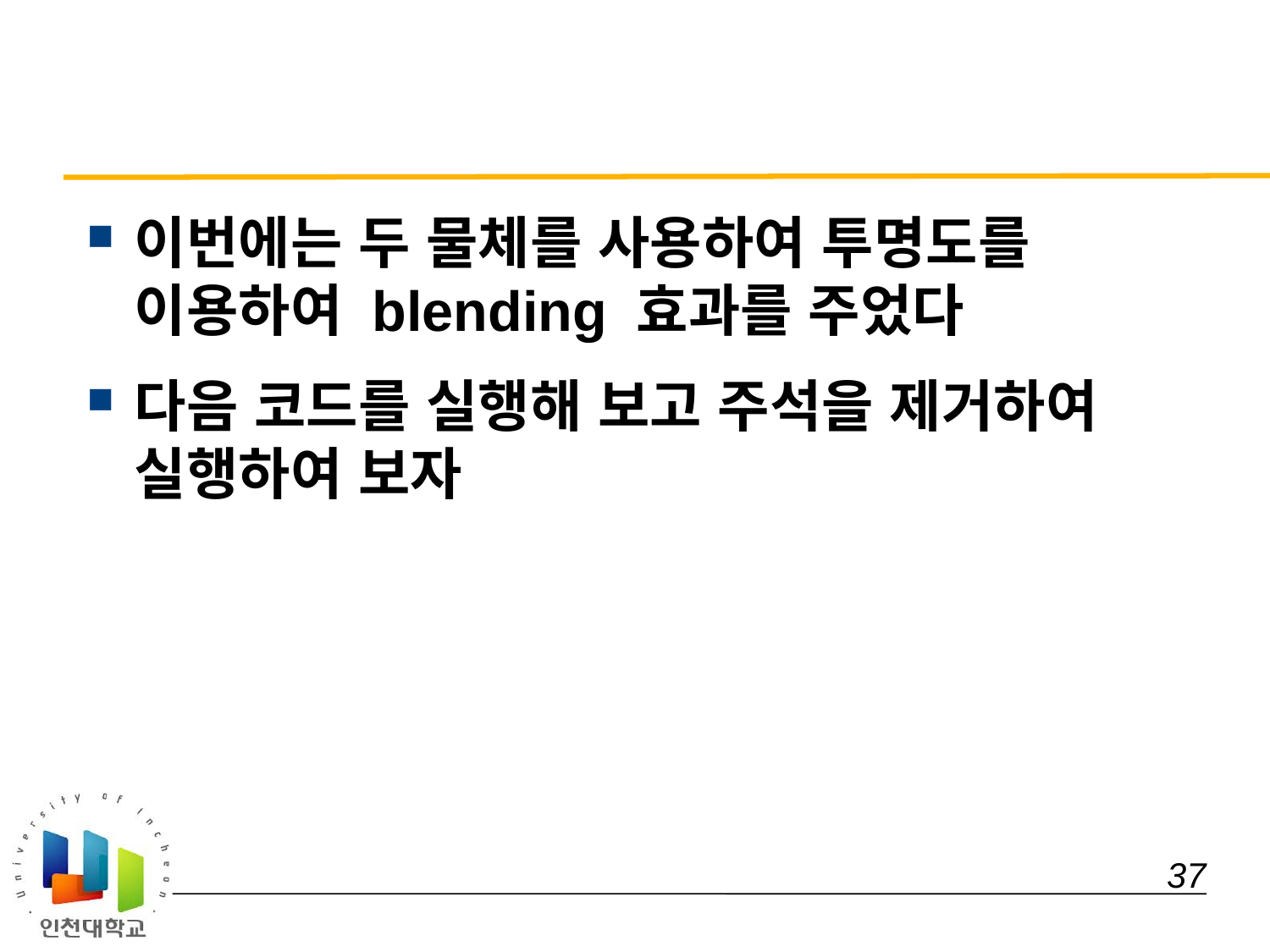

#
이번에는 두 물체를 사용하여 투명도를 이용하여 blending 효과를 주었다
다음 코드를 실행해 보고 주석을 제거하여 실행하여 보자
 37